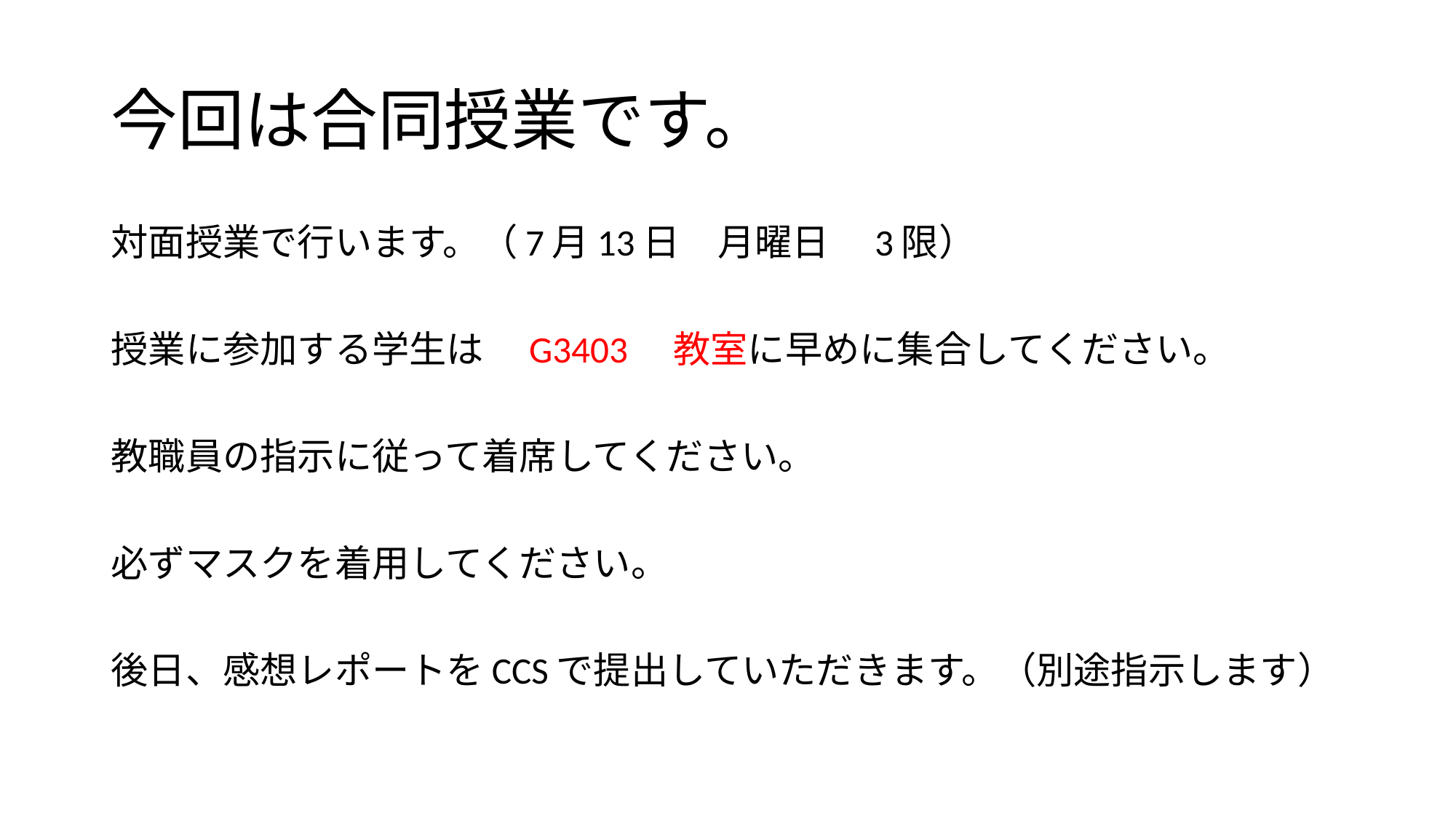

# 今回は合同授業です。
対面授業で行います。（7月13日　月曜日　3限）

授業に参加する学生は　G3403　教室に早めに集合してください。

教職員の指示に従って着席してください。

必ずマスクを着用してください。

後日、感想レポートをCCSで提出していただきます。（別途指示します）